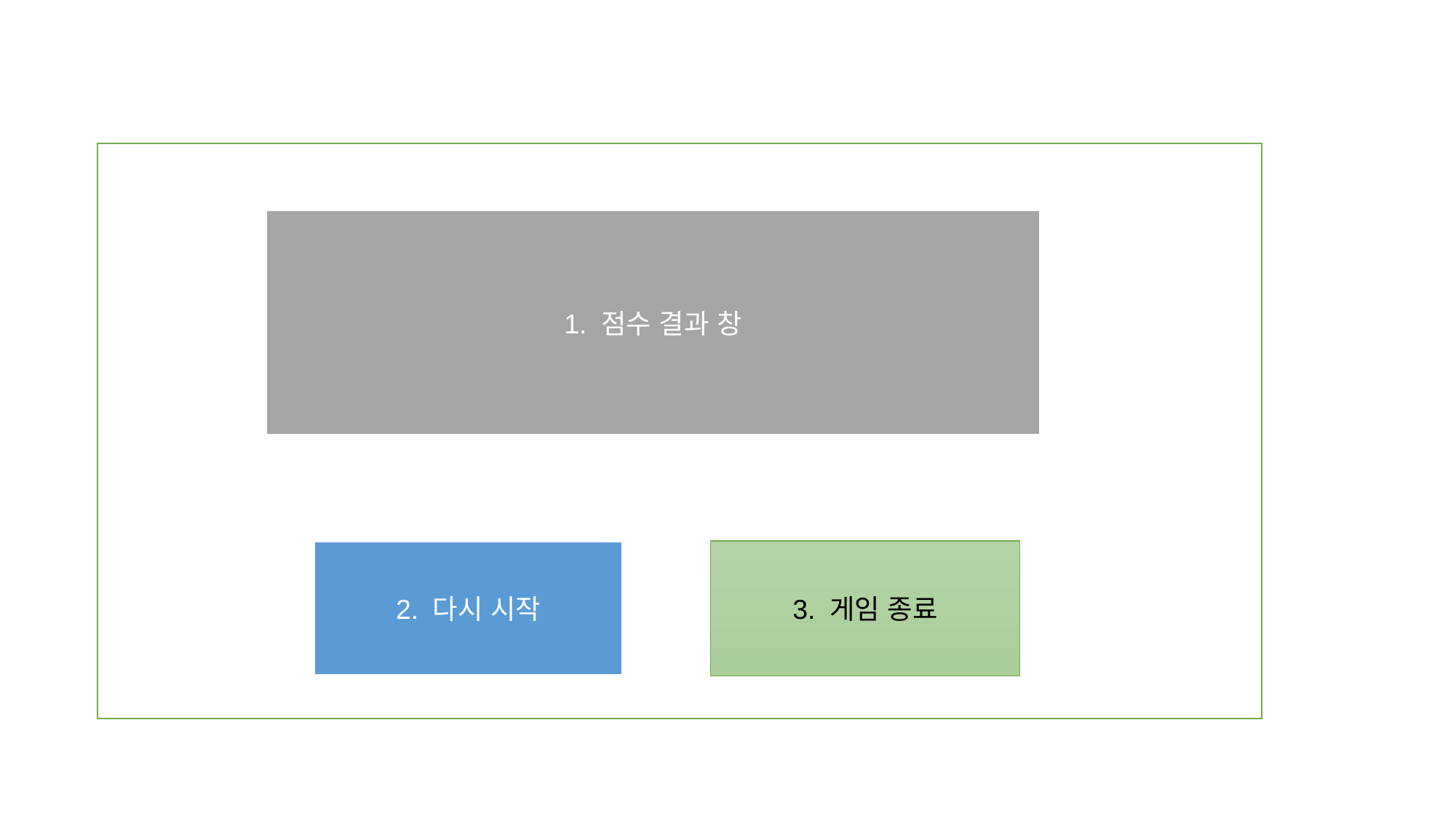

1. 점수 결과 창
2. 다시 시작
3. 게임 종료